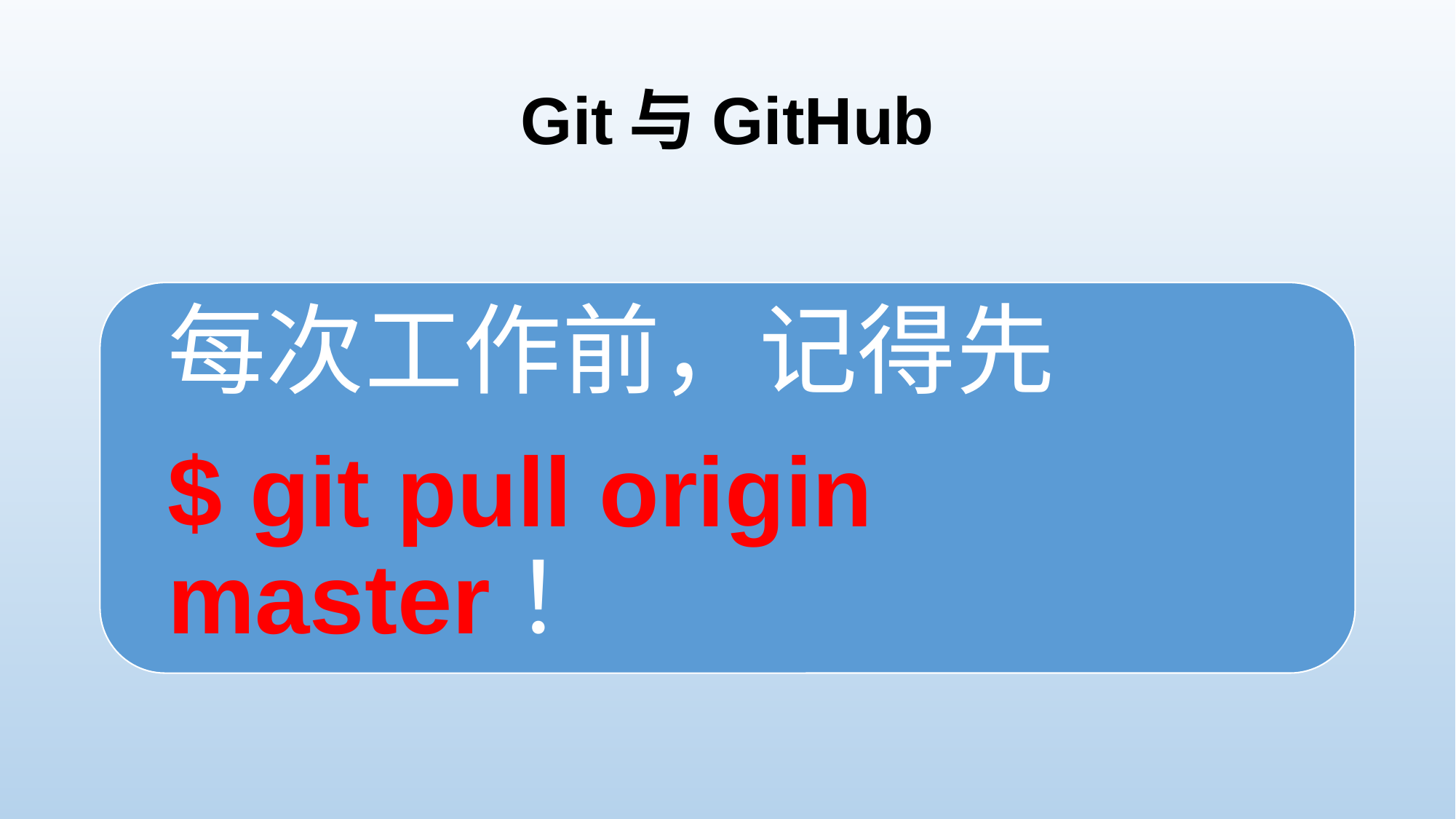

# Git与GitHub
每次工作前，记得先
$ git pull origin master！